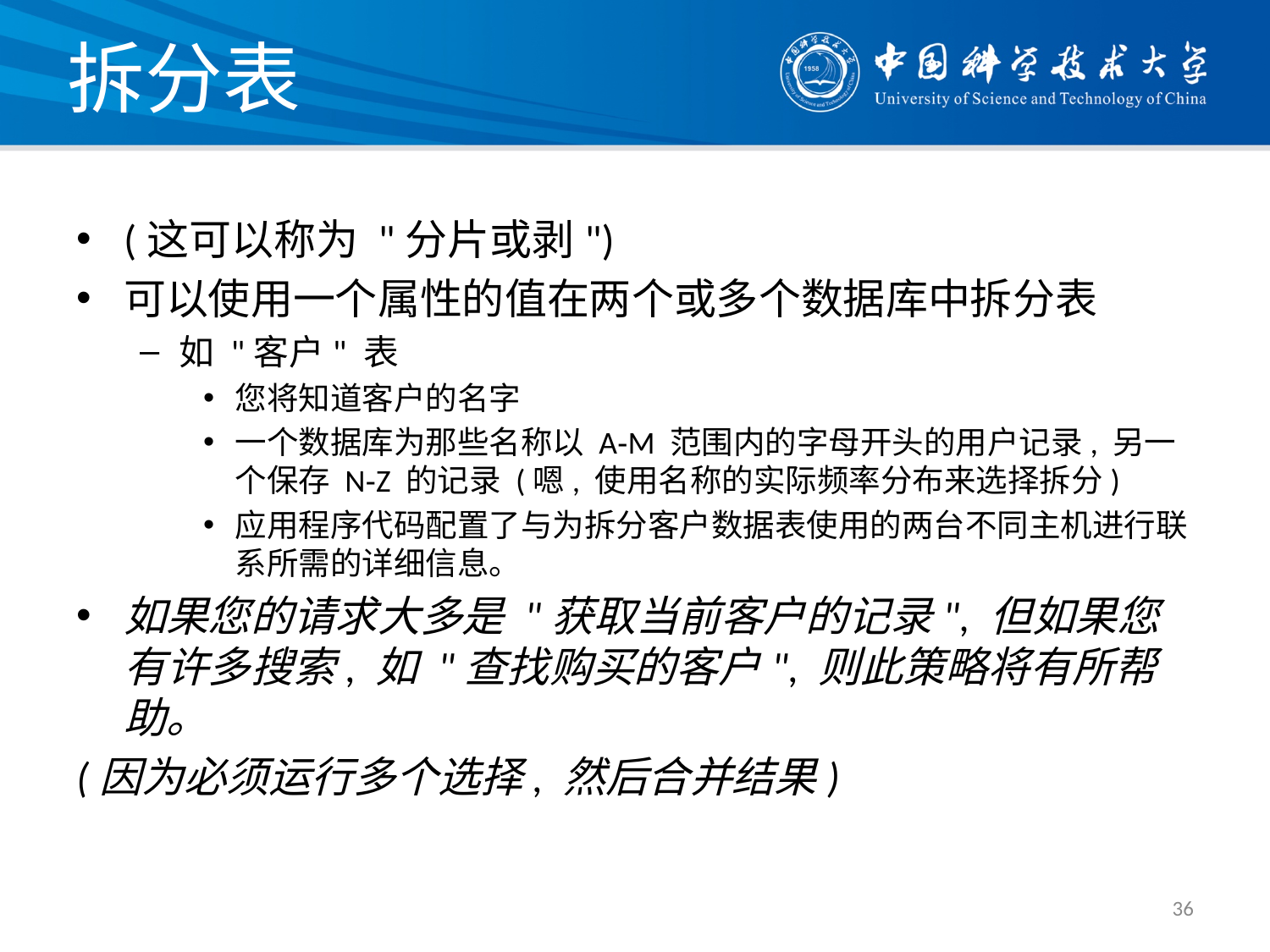

# 拆分表
(这可以称为 "分片或剥")
可以使用一个属性的值在两个或多个数据库中拆分表
如 "客户" 表
您将知道客户的名字
一个数据库为那些名称以 A‐M 范围内的字母开头的用户记录, 另一个保存 N‐Z 的记录 (嗯, 使用名称的实际频率分布来选择拆分)
应用程序代码配置了与为拆分客户数据表使用的两台不同主机进行联系所需的详细信息。
如果您的请求大多是 "获取当前客户的记录", 但如果您有许多搜索, 如 "查找购买的客户", 则此策略将有所帮助。
(因为必须运行多个选择, 然后合并结果)
36